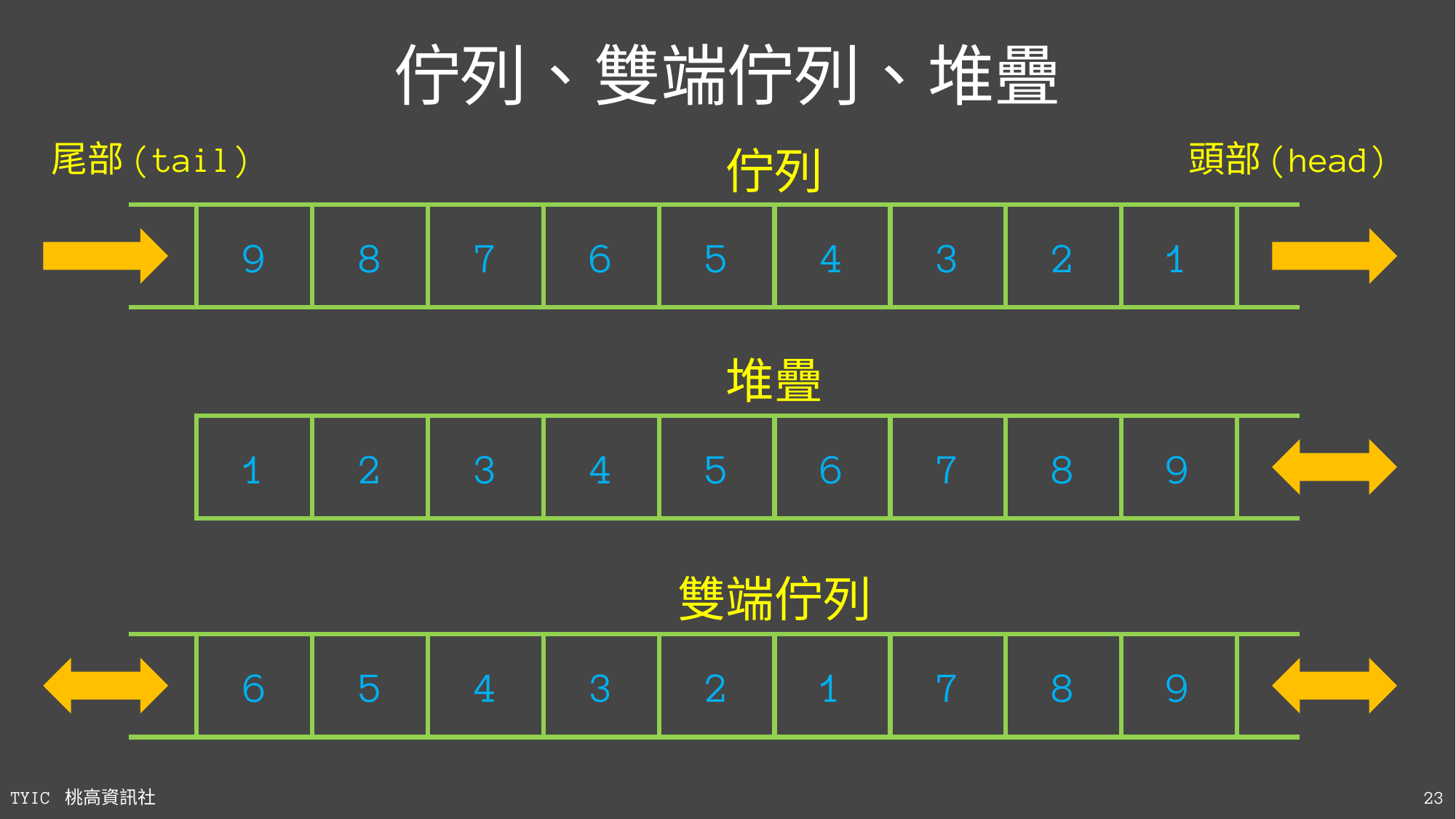

# 佇列、雙端佇列、堆疊
尾部(tail)
頭部(head)
佇列
9
8
7
6
5
4
3
2
1

堆疊
1
2
3
4
5
6
7
8
9

雙端佇列
6
5
4
3
2
1
7
8
9